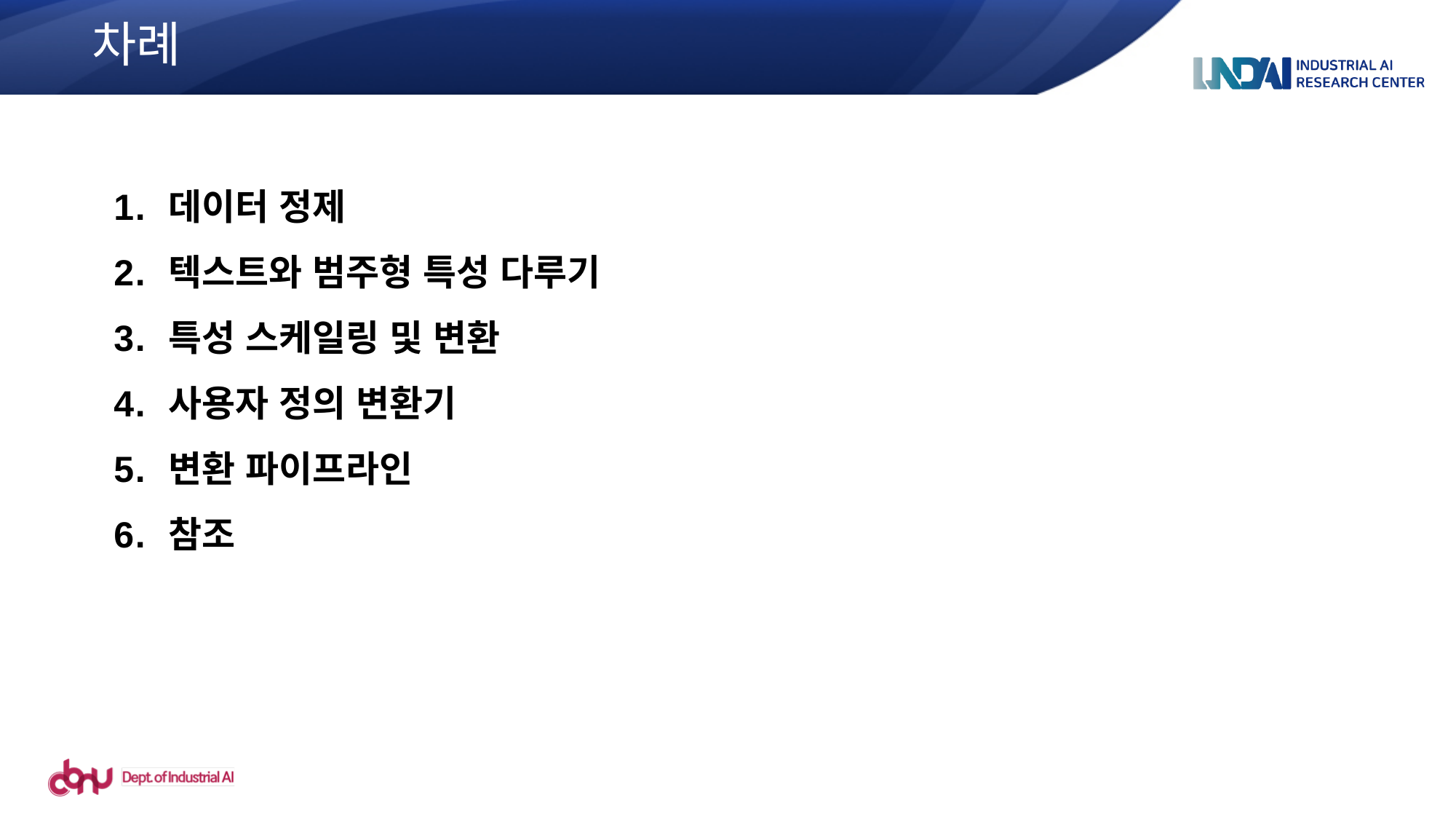

차례
데이터 정제
텍스트와 범주형 특성 다루기
특성 스케일링 및 변환
사용자 정의 변환기
변환 파이프라인
참조